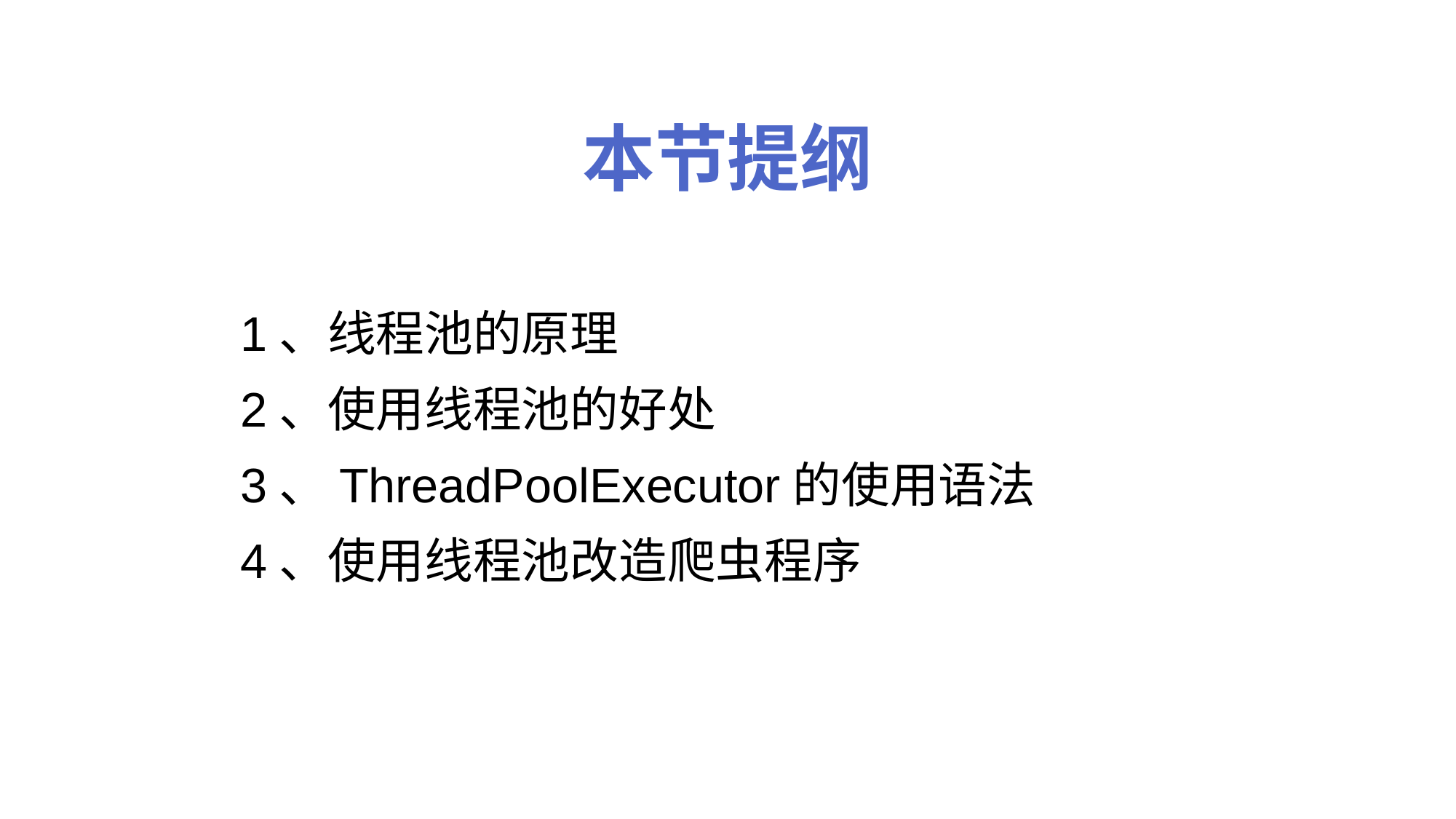

本节提纲
1、线程池的原理
2、使用线程池的好处
3、ThreadPoolExecutor的使用语法
4、使用线程池改造爬虫程序